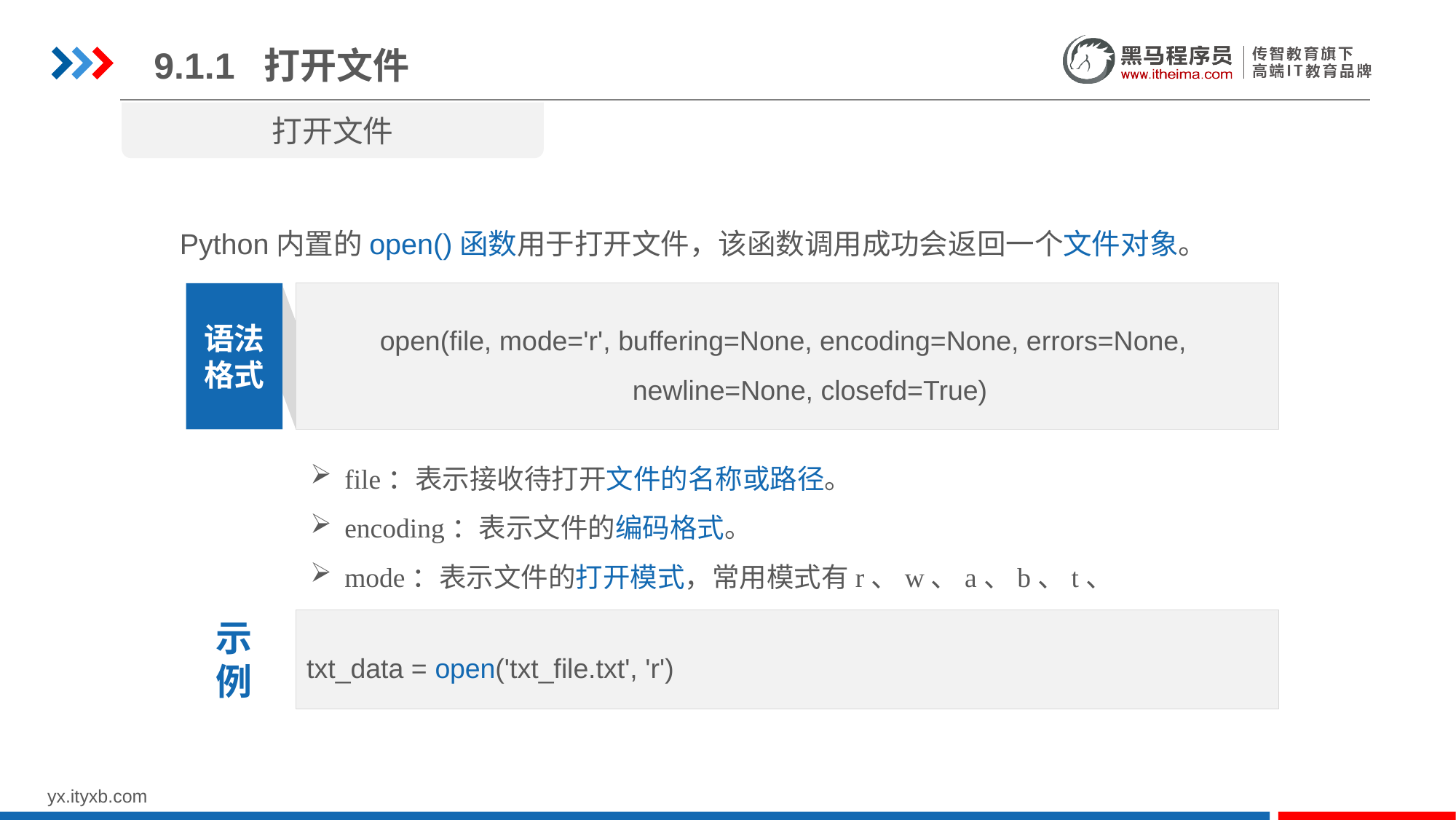

9.1.1  打开文件

打开文件
Python内置的open()函数用于打开文件，该函数调用成功会返回一个文件对象。

open(file, mode='r', buffering=None, encoding=None, errors=None,
      newline=None, closefd=True)

语法
格式
file：表示接收待打开文件的名称或路径。
encoding：表示文件的编码格式。
mode：表示文件的打开模式，常用模式有r、w、a、b、t、+。
示
例
txt_data = open('txt_file.txt', 'r')